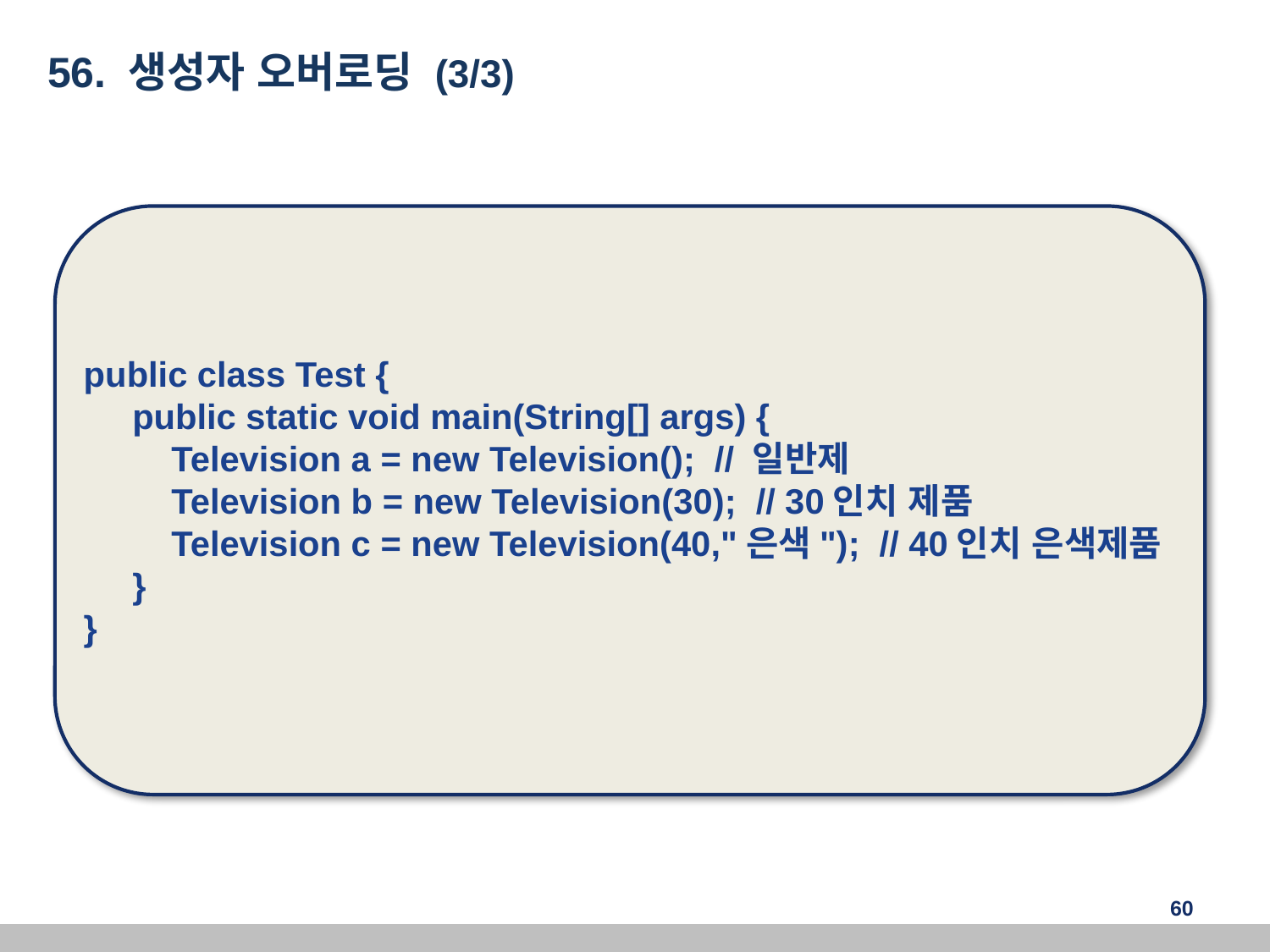

56. 생성자 오버로딩 (3/3)
public class Test {
     public static void main(String[] args) {
         Television a = new Television();  // 일반제
         Television b = new Television(30);  // 30인치 제품
         Television c = new Television(40,"은색");  // 40인치 은색제품
     }
}
60